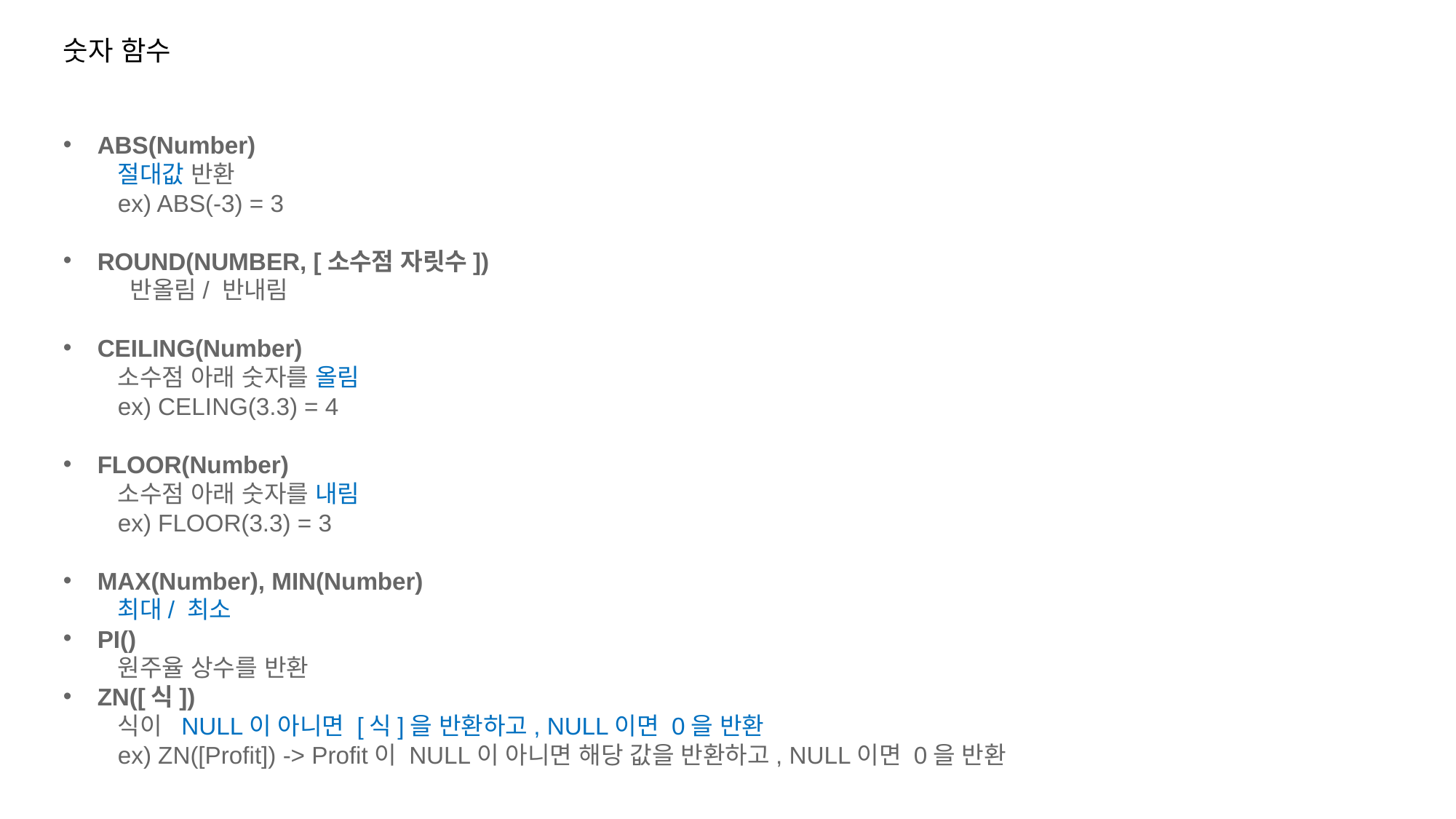

숫자 함수
ABS(Number)
절대값 반환
ex) ABS(-3) = 3

ROUND(NUMBER, [소수점 자릿수])
 반올림/ 반내림

CEILING(Number)
소수점 아래 숫자를 올림
ex) CELING(3.3) = 4

FLOOR(Number)
소수점 아래 숫자를 내림
ex) FLOOR(3.3) = 3

MAX(Number), MIN(Number)
최대/ 최소
PI()
원주율 상수를 반환
ZN([식])
식이  NULL이 아니면 [식]을 반환하고, NULL이면 0을 반환
ex) ZN([Profit]) -> Profit이 NULL이 아니면 해당 값을 반환하고, NULL이면 0을 반환